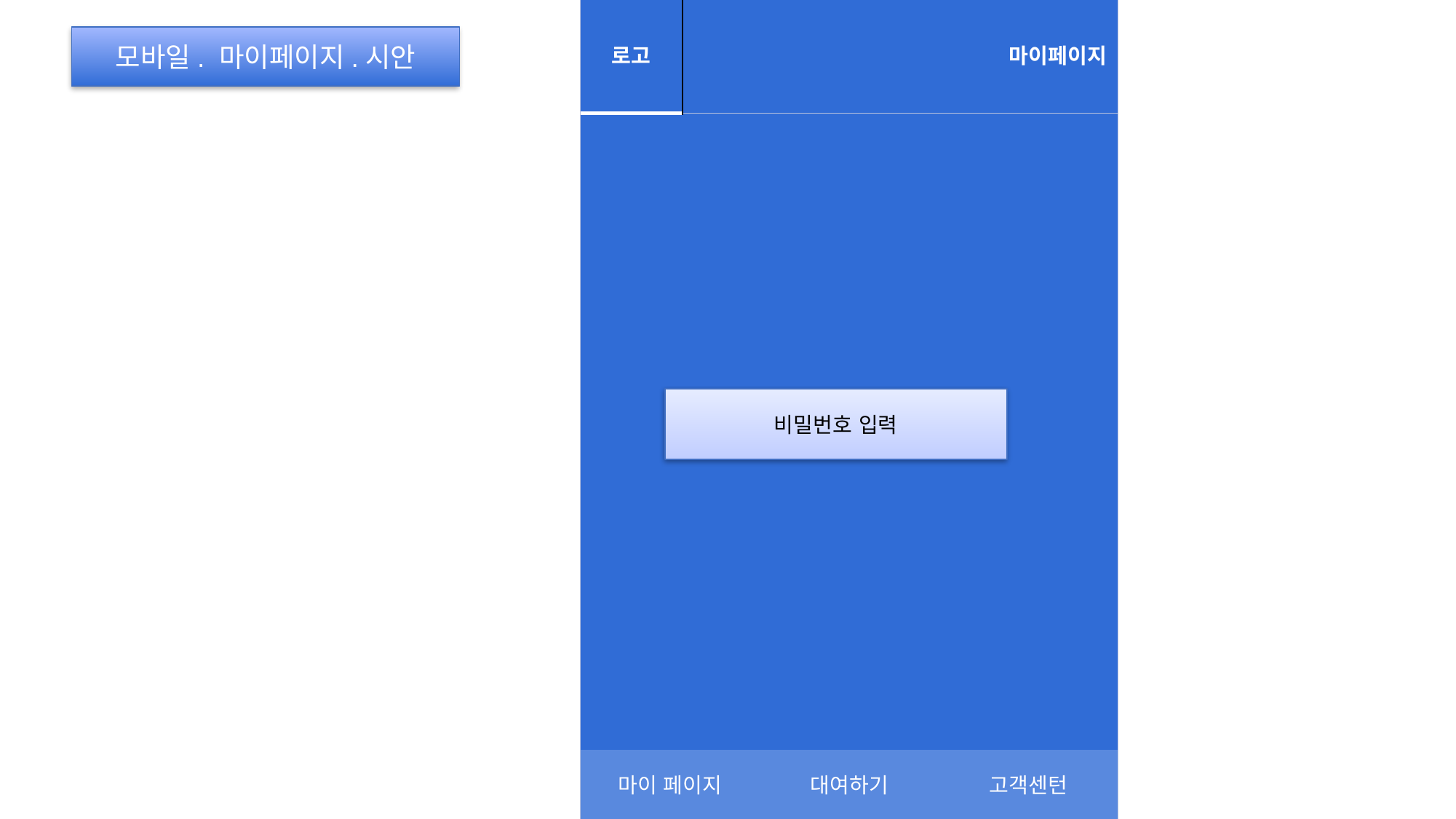

| 로고 | 마이페이지 |
| --- | --- |
모바일. 마이페이지.시안
|  |  |  |
| --- | --- | --- |
| 마이 페이지 | 대여하기 | 고객센턴 |
비밀번호 입력